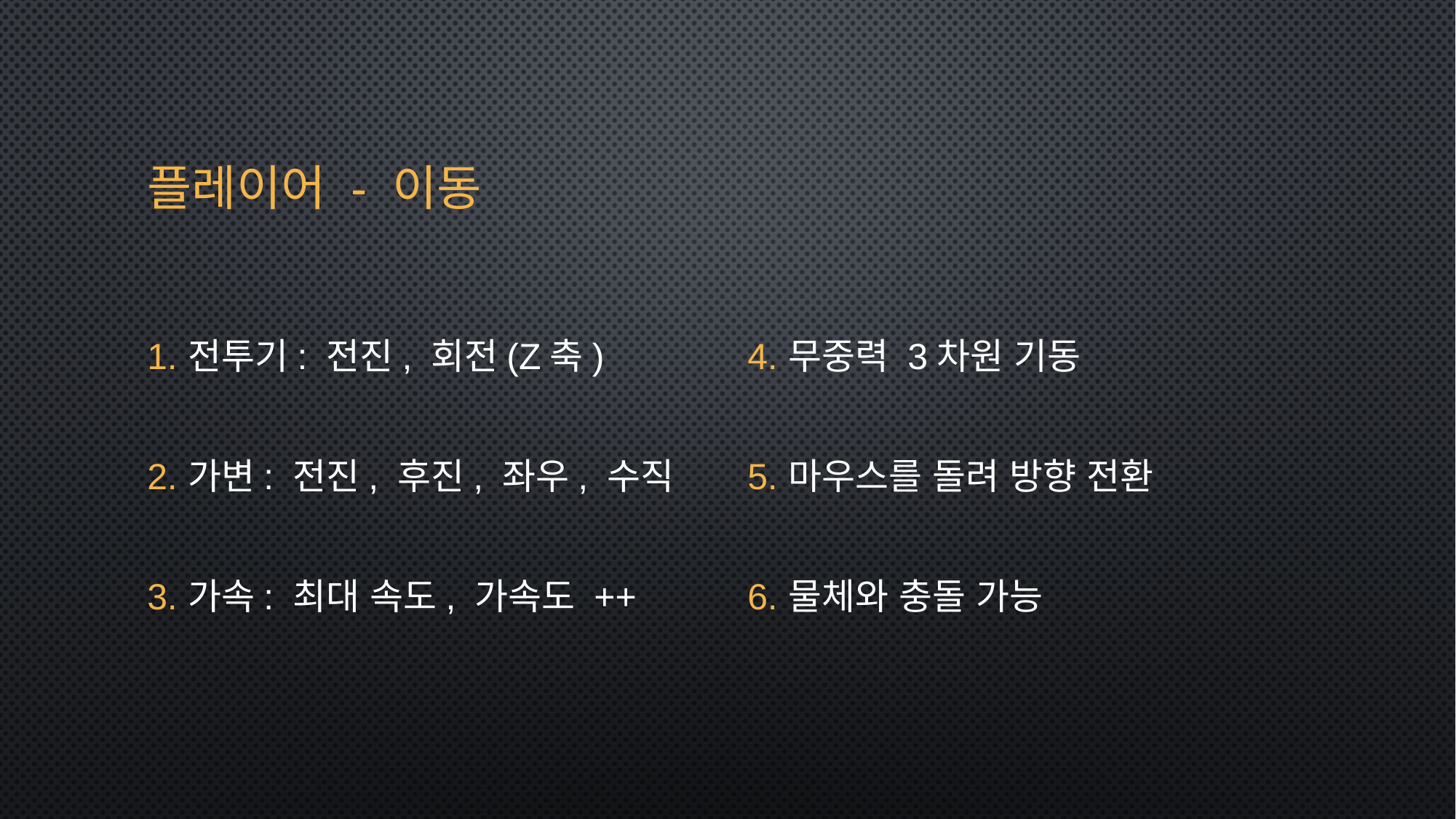

# 플레이어 - 이동
전투기: 전진, 회전(z축)

가변: 전진, 후진, 좌우, 수직

가속: 최대 속도, 가속도 ++

무중력 3차원 기동

마우스를 돌려 방향 전환

물체와 충돌 가능